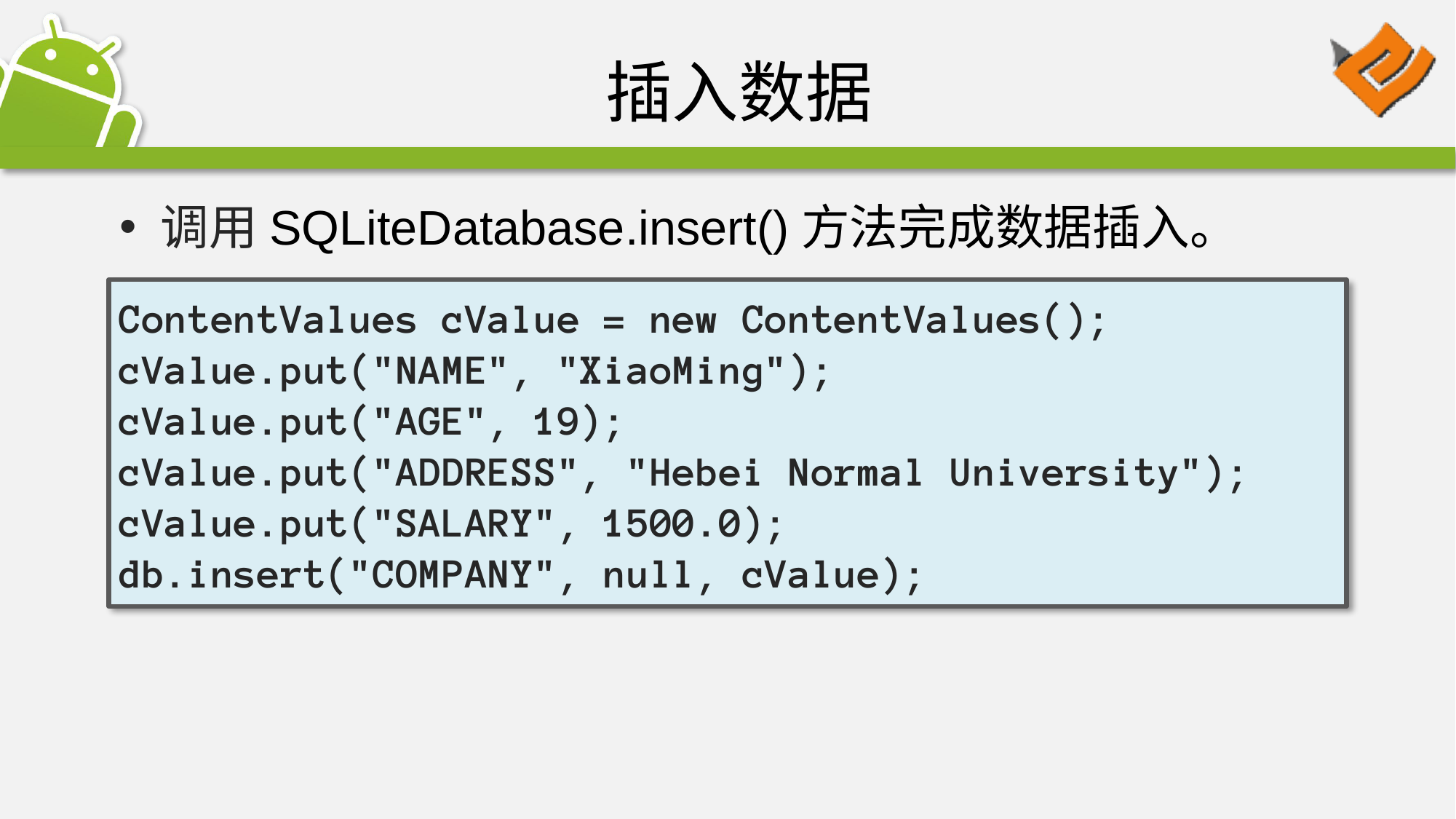

# 插入数据
调用SQLiteDatabase.insert()方法完成数据插入。
ContentValues cValue = new ContentValues();
cValue.put("NAME", "XiaoMing");
cValue.put("AGE", 19);
cValue.put("ADDRESS", "Hebei Normal University");
cValue.put("SALARY", 1500.0);
db.insert("COMPANY", null, cValue);